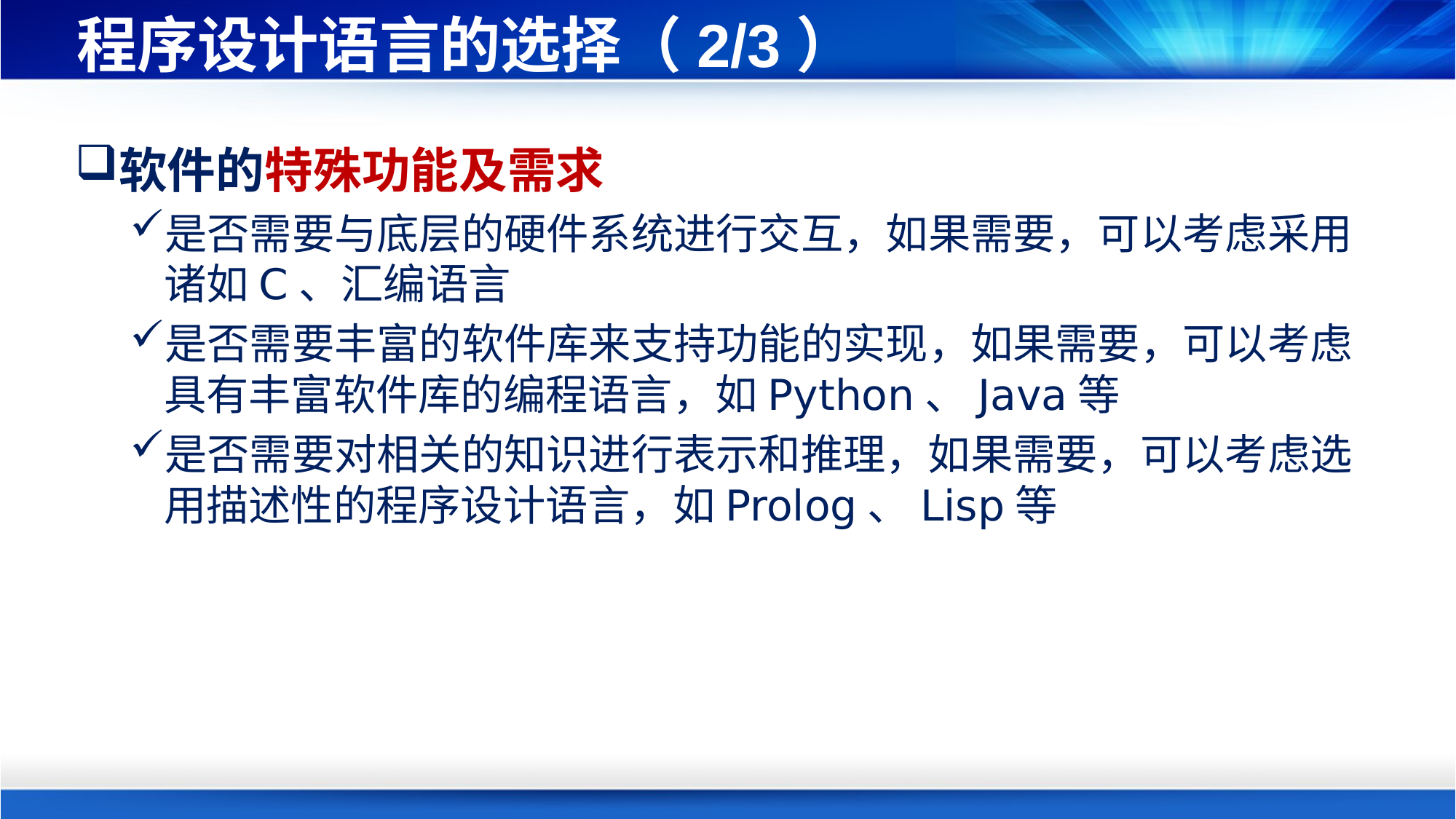

# 程序设计语言的选择（2/3）
软件的特殊功能及需求
是否需要与底层的硬件系统进行交互，如果需要，可以考虑采用诸如C、汇编语言
是否需要丰富的软件库来支持功能的实现，如果需要，可以考虑具有丰富软件库的编程语言，如Python、Java等
是否需要对相关的知识进行表示和推理，如果需要，可以考虑选用描述性的程序设计语言，如Prolog、Lisp等